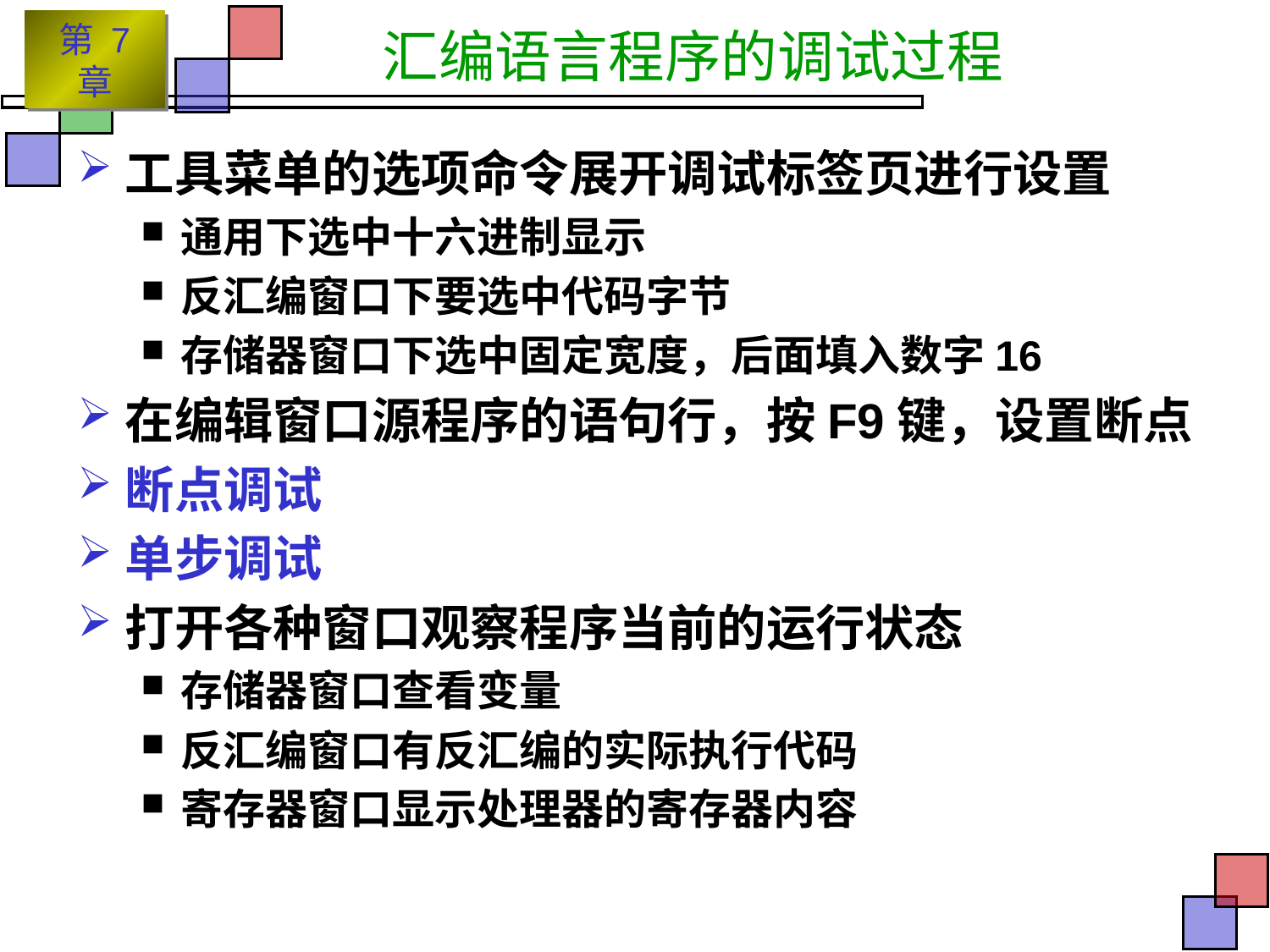

# 汇编语言程序的调试过程
工具菜单的选项命令展开调试标签页进行设置
通用下选中十六进制显示
反汇编窗口下要选中代码字节
存储器窗口下选中固定宽度，后面填入数字16
在编辑窗口源程序的语句行，按F9键，设置断点
断点调试
单步调试
打开各种窗口观察程序当前的运行状态
存储器窗口查看变量
反汇编窗口有反汇编的实际执行代码
寄存器窗口显示处理器的寄存器内容